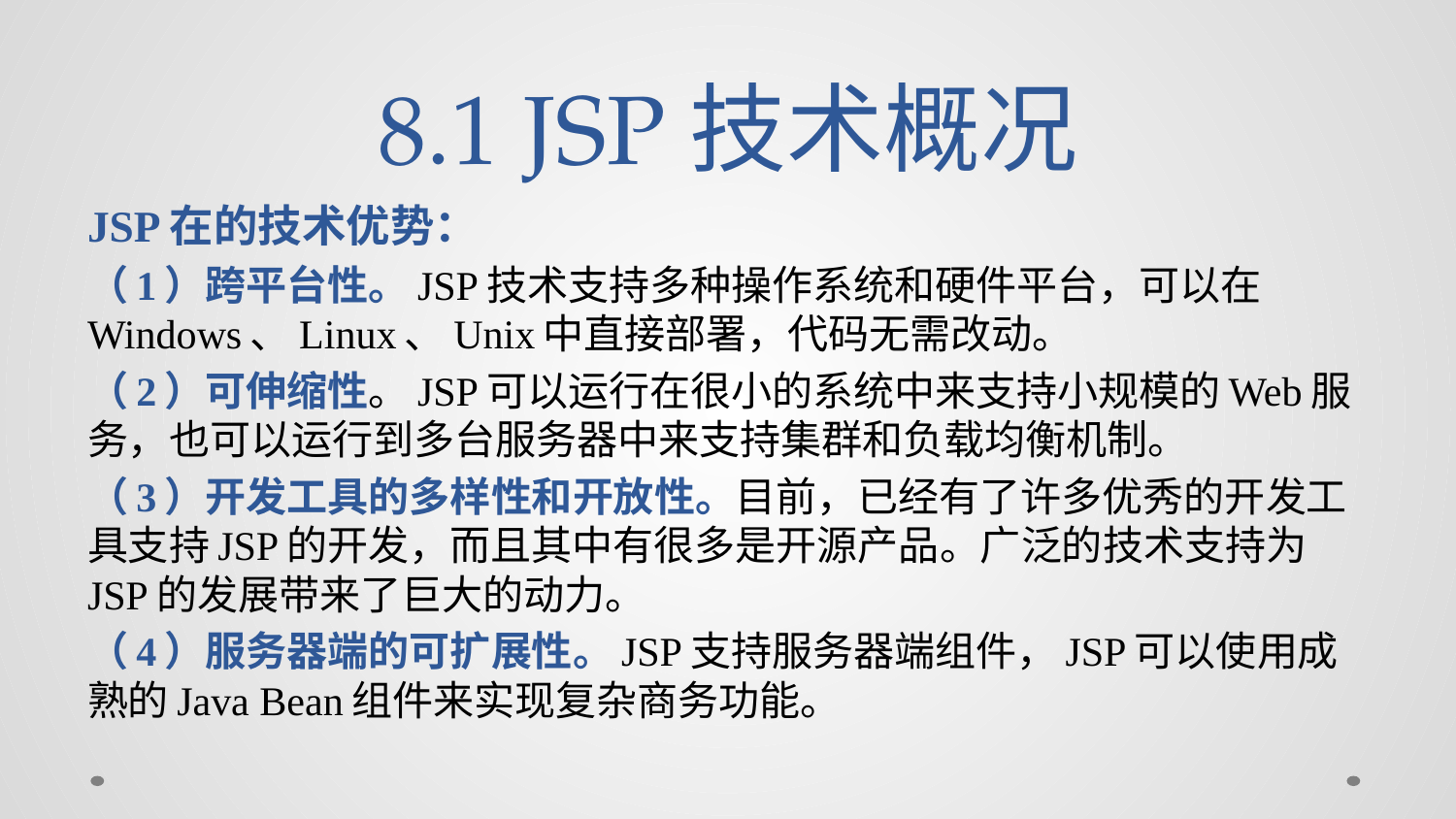

# 8.1 JSP技术概况
JSP在的技术优势：
（1）跨平台性。JSP技术支持多种操作系统和硬件平台，可以在Windows、Linux、Unix中直接部署，代码无需改动。
（2）可伸缩性。JSP可以运行在很小的系统中来支持小规模的Web服务，也可以运行到多台服务器中来支持集群和负载均衡机制。
（3）开发工具的多样性和开放性。目前，已经有了许多优秀的开发工具支持JSP的开发，而且其中有很多是开源产品。广泛的技术支持为JSP的发展带来了巨大的动力。
（4）服务器端的可扩展性。JSP支持服务器端组件，JSP可以使用成熟的Java Bean组件来实现复杂商务功能。